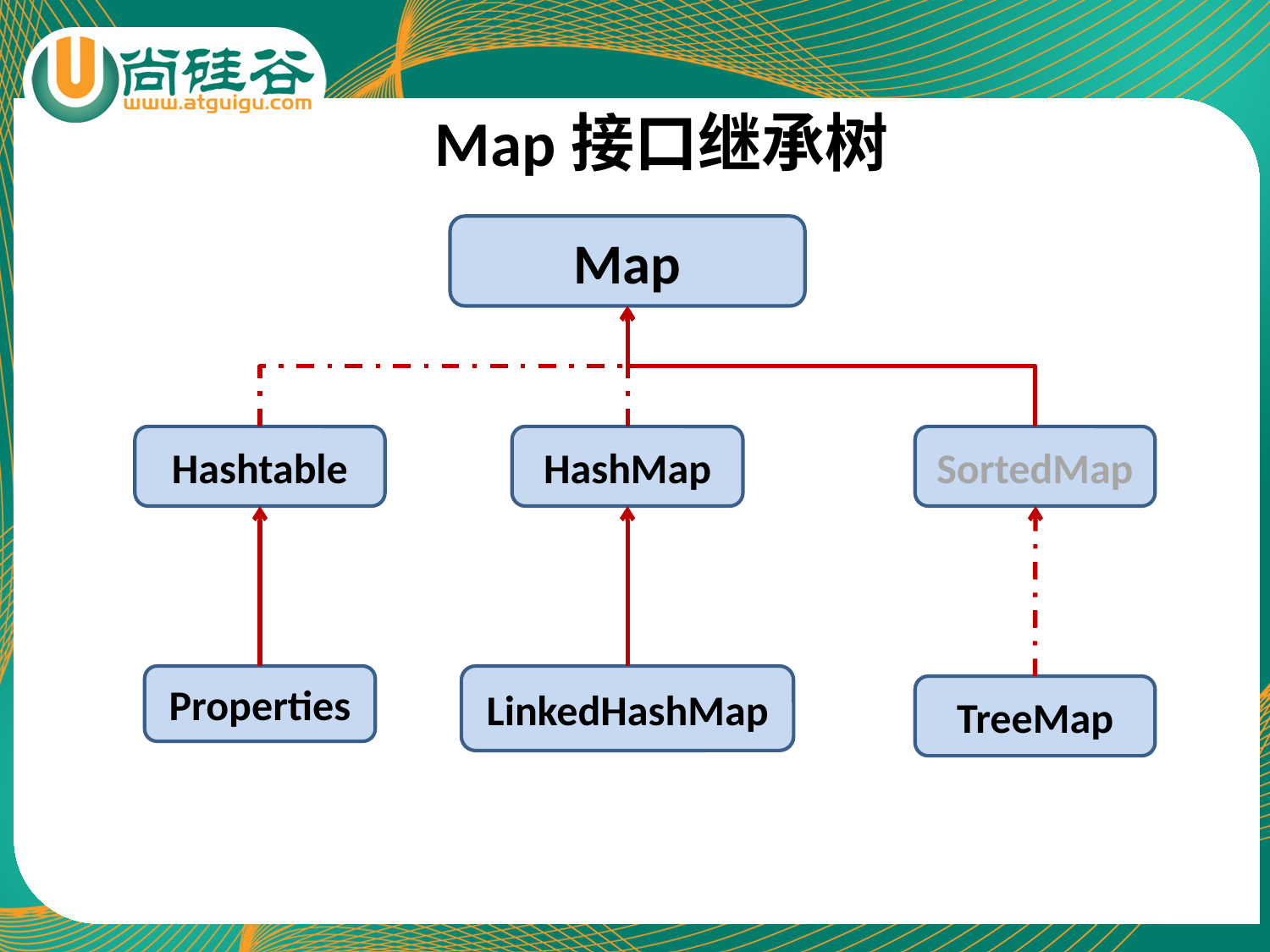

# Map接口继承树
Map
Hashtable
HashMap
SortedMap
Properties
LinkedHashMap
TreeMap